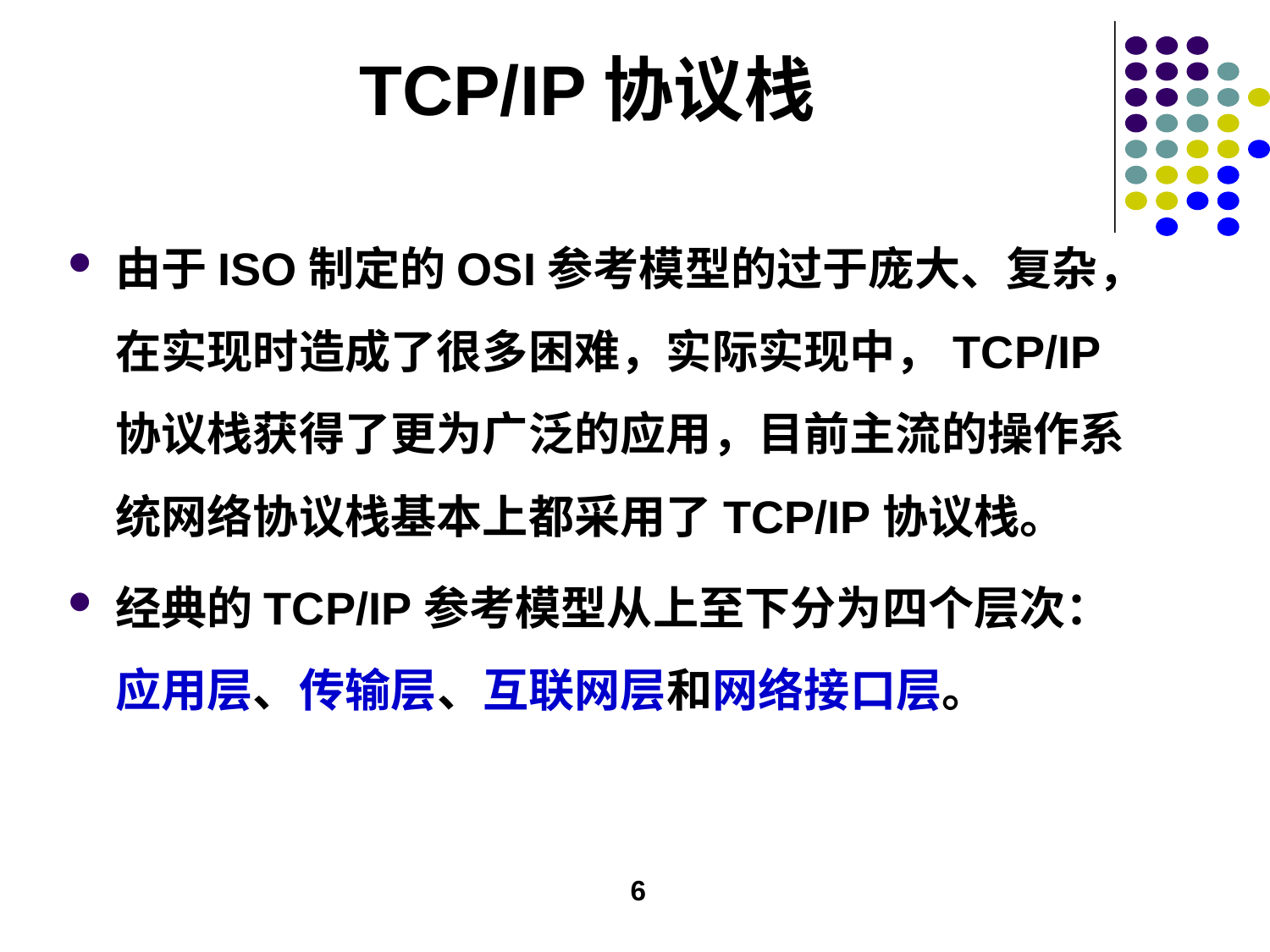

# TCP/IP协议栈
由于ISO制定的OSI参考模型的过于庞大、复杂，在实现时造成了很多困难，实际实现中，TCP/IP协议栈获得了更为广泛的应用，目前主流的操作系统网络协议栈基本上都采用了TCP/IP协议栈。
经典的TCP/IP参考模型从上至下分为四个层次：应用层、传输层、互联网层和网络接口层。
6